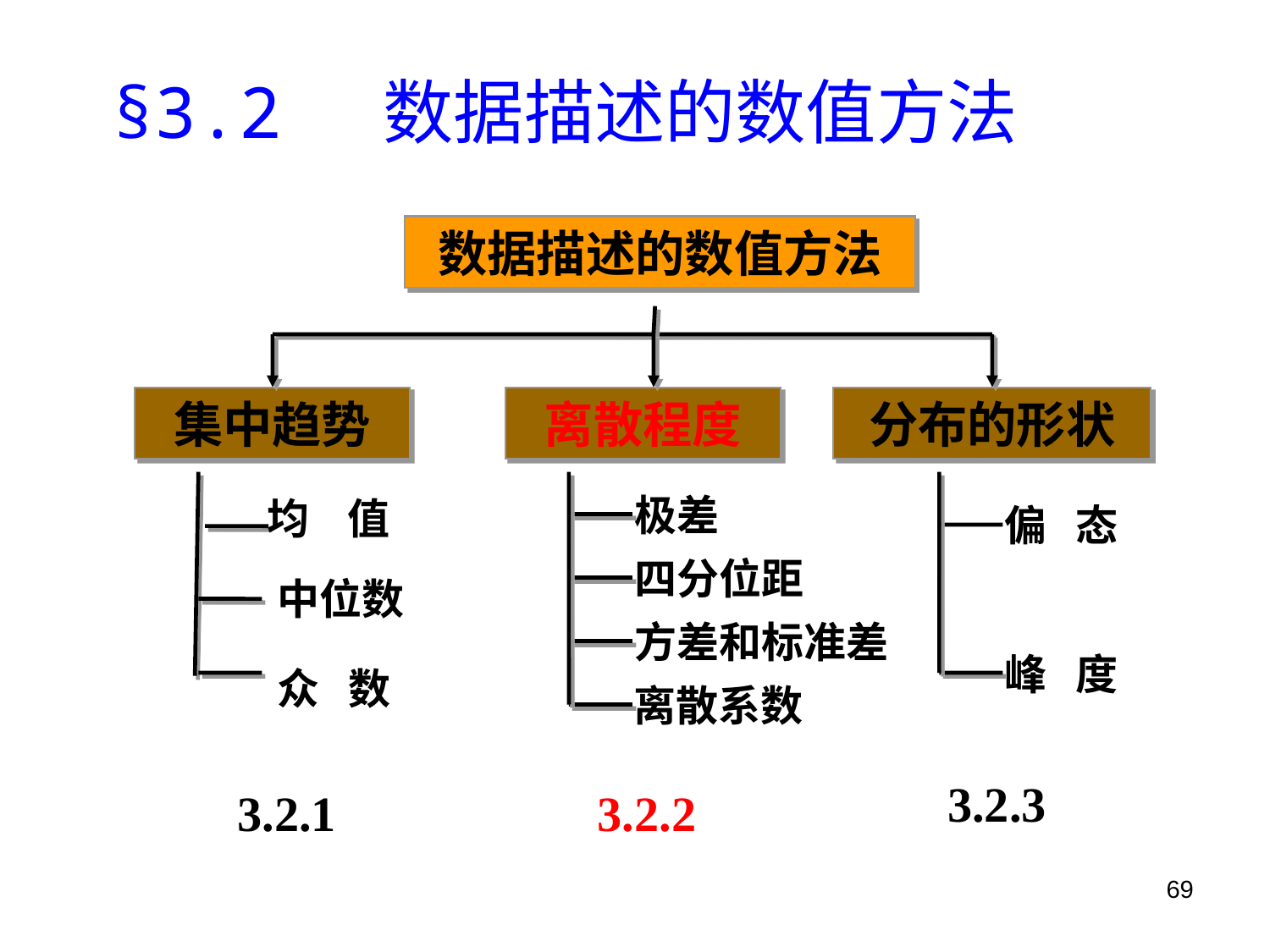

# §3.2  数据描述的数值方法
数据描述的数值方法

集中趋势
离散程度
分布的形状

极差
均    值
偏   态

四分位距
中位数

方差和标准差

峰   度
众   数

离散系数

3.2.3
3.2.1
3.2.2
69